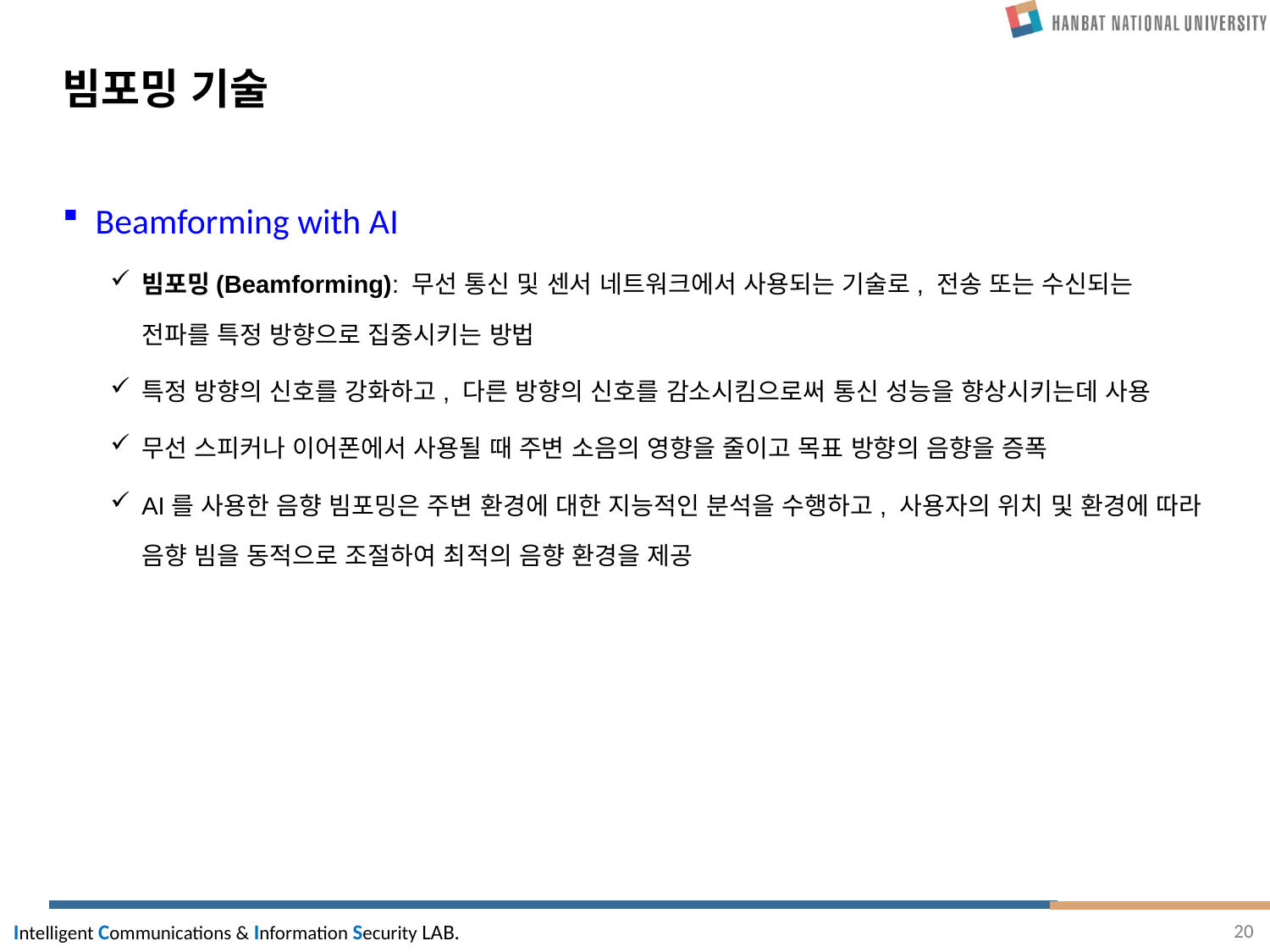

# 빔포밍 기술
Beamforming with AI
빔포밍(Beamforming): 무선 통신 및 센서 네트워크에서 사용되는 기술로, 전송 또는 수신되는 전파를 특정 방향으로 집중시키는 방법
특정 방향의 신호를 강화하고, 다른 방향의 신호를 감소시킴으로써 통신 성능을 향상시키는데 사용
무선 스피커나 이어폰에서 사용될 때 주변 소음의 영향을 줄이고 목표 방향의 음향을 증폭
AI를 사용한 음향 빔포밍은 주변 환경에 대한 지능적인 분석을 수행하고, 사용자의 위치 및 환경에 따라 음향 빔을 동적으로 조절하여 최적의 음향 환경을 제공

20